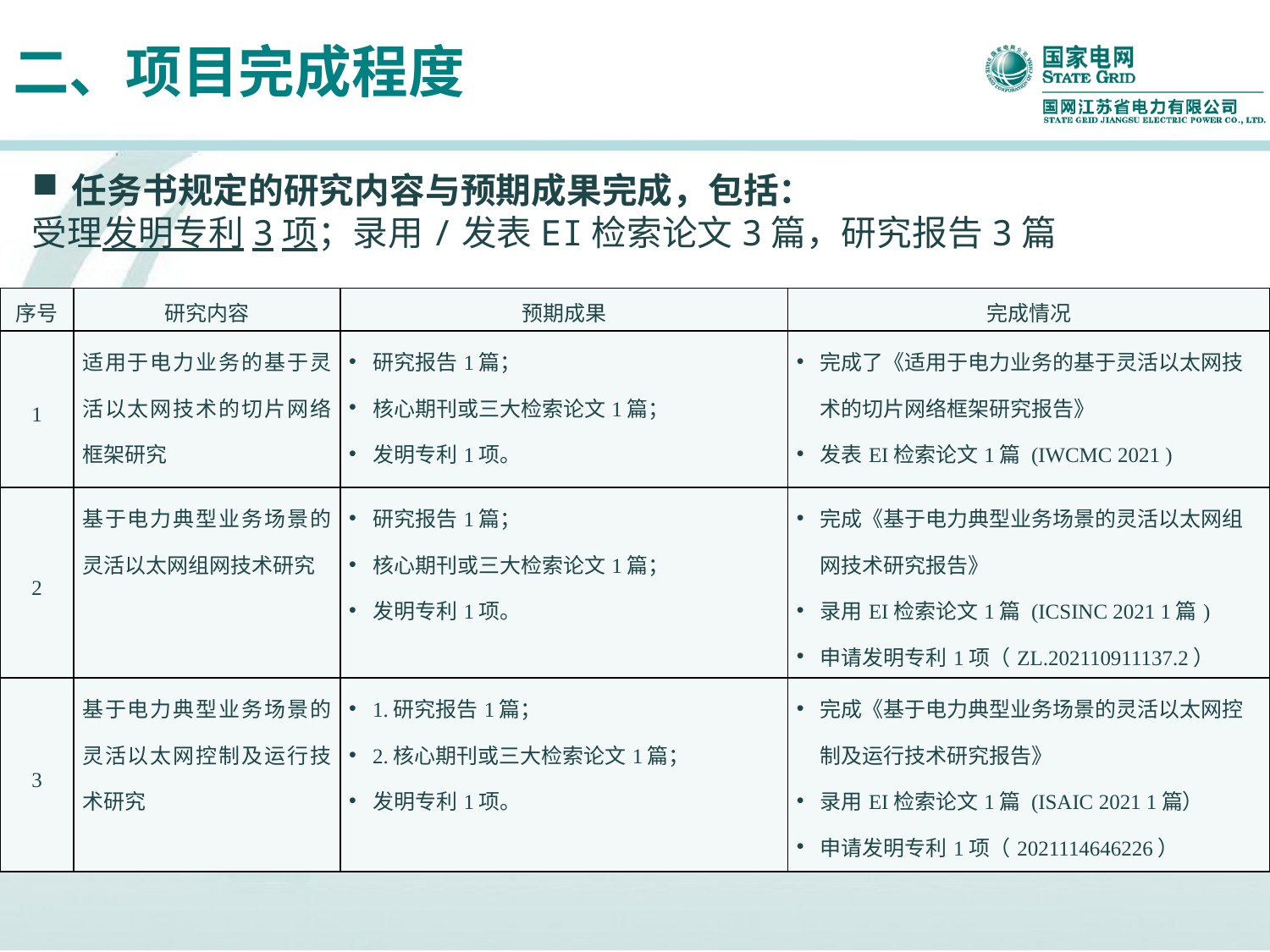

# 二、项目完成程度
任务书规定的研究内容与预期成果完成，包括：
受理发明专利3项；录用/发表EI检索论文3篇，研究报告3篇
| 序号 | 研究内容 | 预期成果 | 完成情况 |
| --- | --- | --- | --- |
| 1 | 适用于电力业务的基于灵活以太网技术的切片网络框架研究 | 研究报告1篇； 核心期刊或三大检索论文1篇； 发明专利1项。 | 完成了《适用于电力业务的基于灵活以太网技术的切片网络框架研究报告》 发表EI检索论文1篇 (IWCMC 2021 ) 申请发明专利1项（ZL.202110669084.8） |
| 2 | 基于电力典型业务场景的灵活以太网组网技术研究 | 研究报告1篇； 核心期刊或三大检索论文1篇； 发明专利1项。 | 完成《基于电力典型业务场景的灵活以太网组网技术研究报告》 录用EI检索论文1篇 (ICSINC 2021 1篇) 申请发明专利1项（ZL.202110911137.2） |
| 3 | 基于电力典型业务场景的灵活以太网控制及运行技术研究 | 1.研究报告1篇； 2.核心期刊或三大检索论文1篇； 发明专利1项。 | 完成《基于电力典型业务场景的灵活以太网控制及运行技术研究报告》 录用EI检索论文1篇 (ISAIC 2021 1篇） 申请发明专利1项（2021114646226） |
7